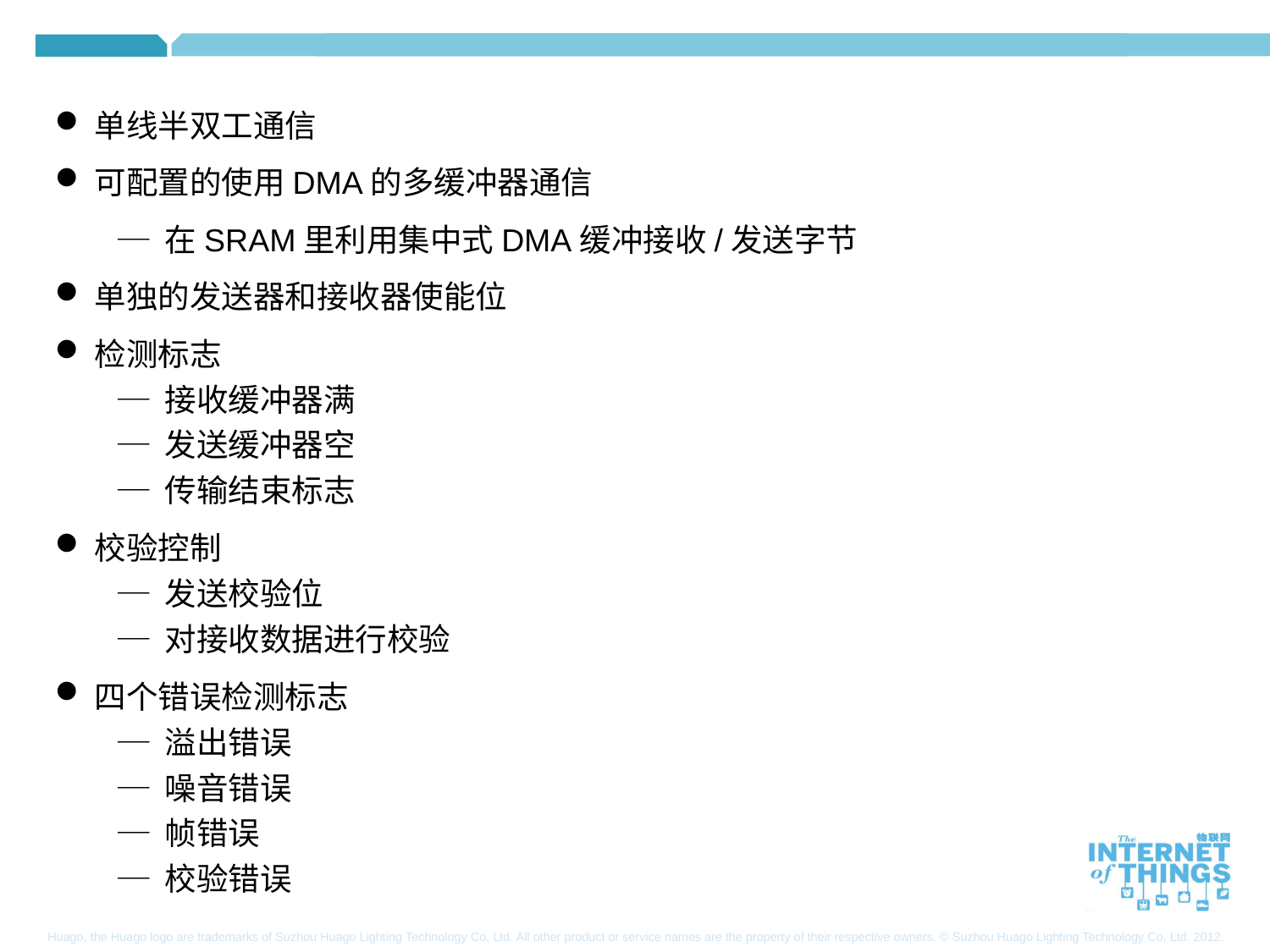

单线半双工通信
可配置的使用DMA的多缓冲器通信
─ 在SRAM里利用集中式DMA缓冲接收/发送字节
单独的发送器和接收器使能位
检测标志
─ 接收缓冲器满
─ 发送缓冲器空
─ 传输结束标志
校验控制
─ 发送校验位
─ 对接收数据进行校验
四个错误检测标志
─ 溢出错误
─ 噪音错误
─ 帧错误
─ 校验错误